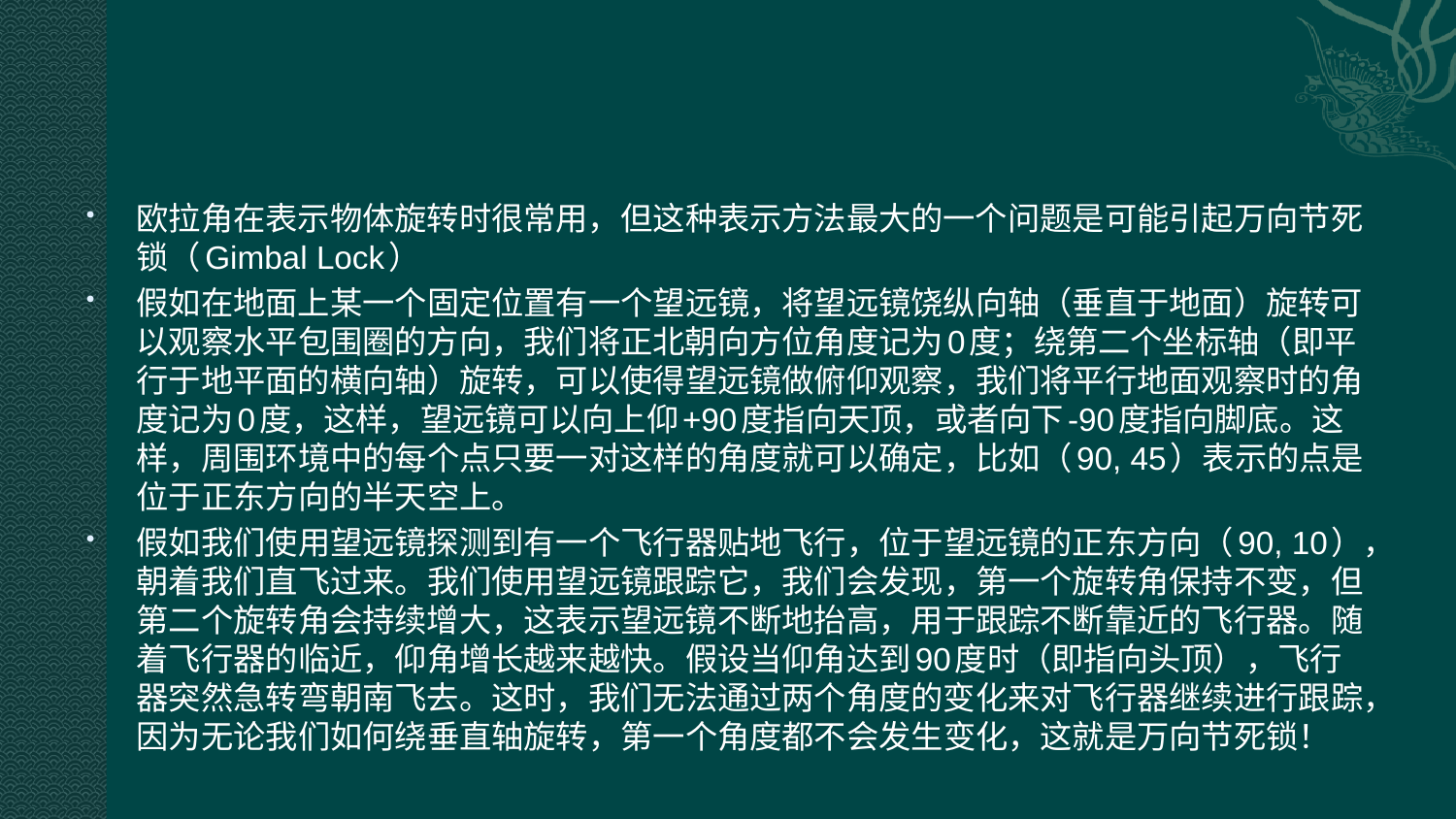

#
欧拉角在表示物体旋转时很常用，但这种表示方法最大的一个问题是可能引起万向节死锁（Gimbal Lock）
假如在地面上某一个固定位置有一个望远镜，将望远镜饶纵向轴（垂直于地面）旋转可以观察水平包围圈的方向，我们将正北朝向方位角度记为0度；绕第二个坐标轴（即平行于地平面的横向轴）旋转，可以使得望远镜做俯仰观察，我们将平行地面观察时的角度记为0度，这样，望远镜可以向上仰+90度指向天顶，或者向下-90度指向脚底。这样，周围环境中的每个点只要一对这样的角度就可以确定，比如（90, 45）表示的点是位于正东方向的半天空上。
假如我们使用望远镜探测到有一个飞行器贴地飞行，位于望远镜的正东方向（90, 10），朝着我们直飞过来。我们使用望远镜跟踪它，我们会发现，第一个旋转角保持不变，但第二个旋转角会持续增大，这表示望远镜不断地抬高，用于跟踪不断靠近的飞行器。随着飞行器的临近，仰角增长越来越快。假设当仰角达到90度时（即指向头顶），飞行器突然急转弯朝南飞去。这时，我们无法通过两个角度的变化来对飞行器继续进行跟踪，因为无论我们如何绕垂直轴旋转，第一个角度都不会发生变化，这就是万向节死锁！